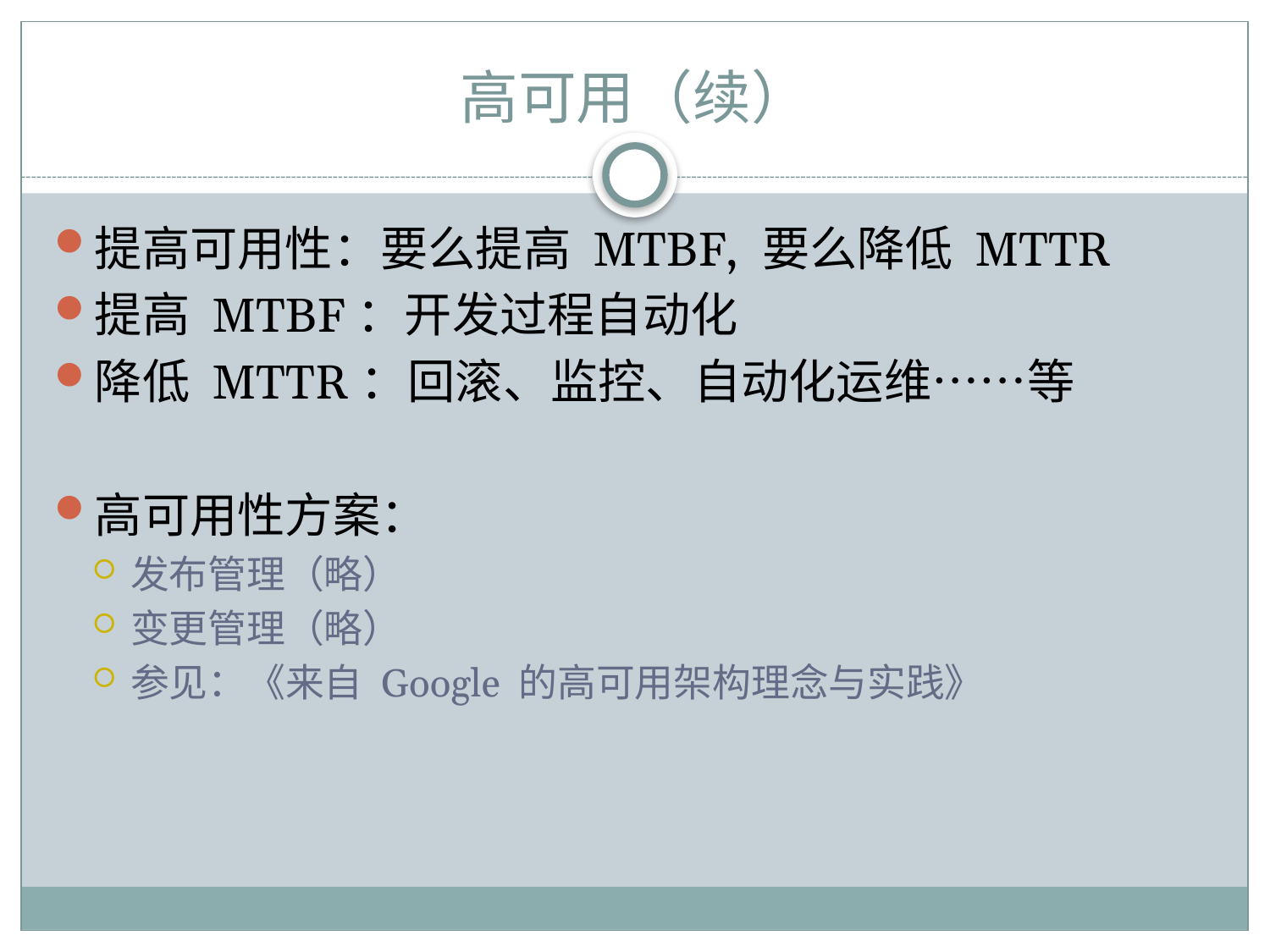

# 高可用（续）
提高可用性：要么提高 MTBF, 要么降低 MTTR
提高 MTBF：开发过程自动化
降低 MTTR：回滚、监控、自动化运维……等

高可用性方案：
发布管理（略）
变更管理（略）
参见：《来自 Google 的高可用架构理念与实践》